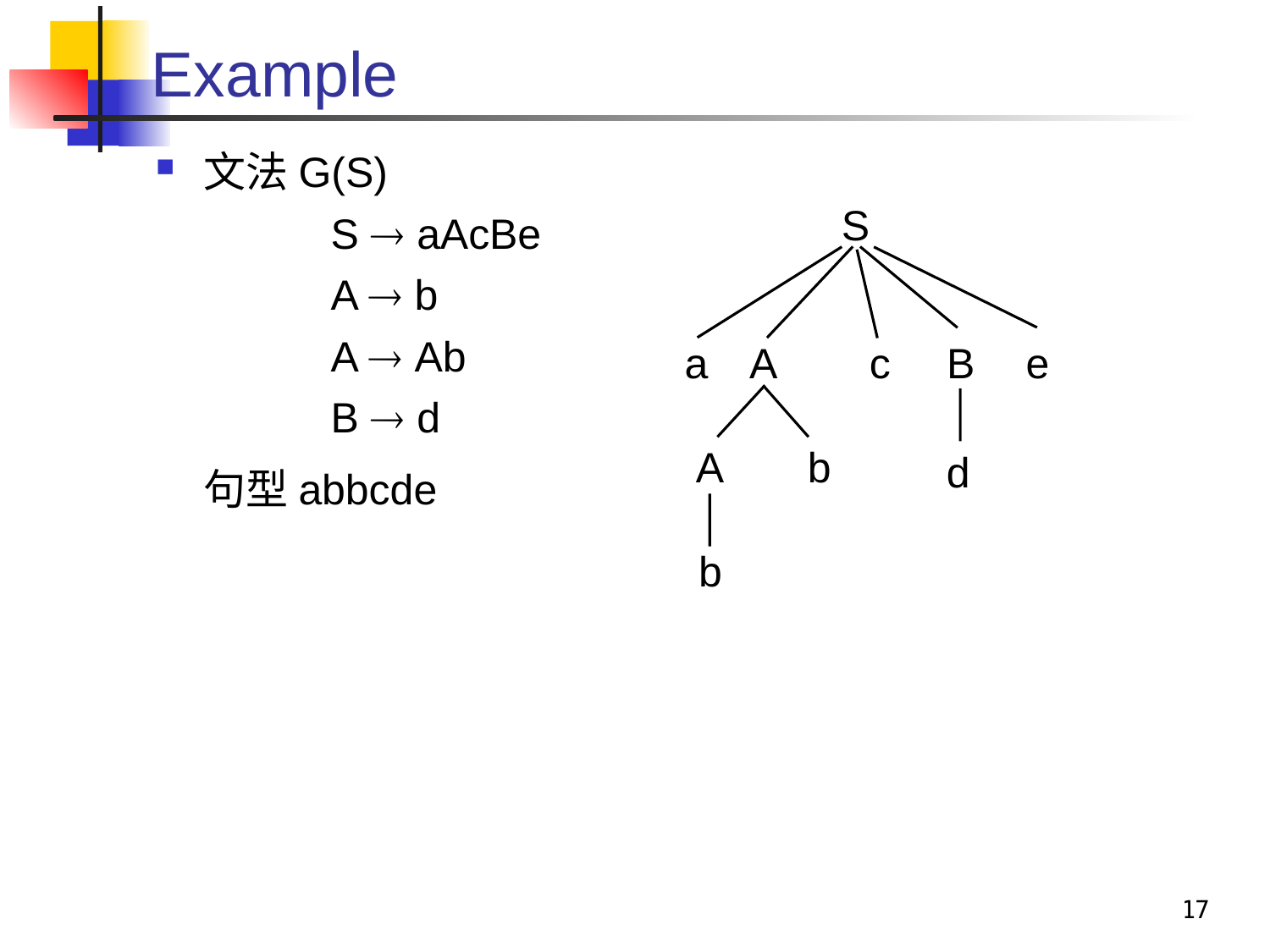

# Example
文法G(S)
		S → aAcBe
		A → b
		A → Ab
		B → d
	句型abbcde

S

a
A
c
B
e

A
b
d

b
17